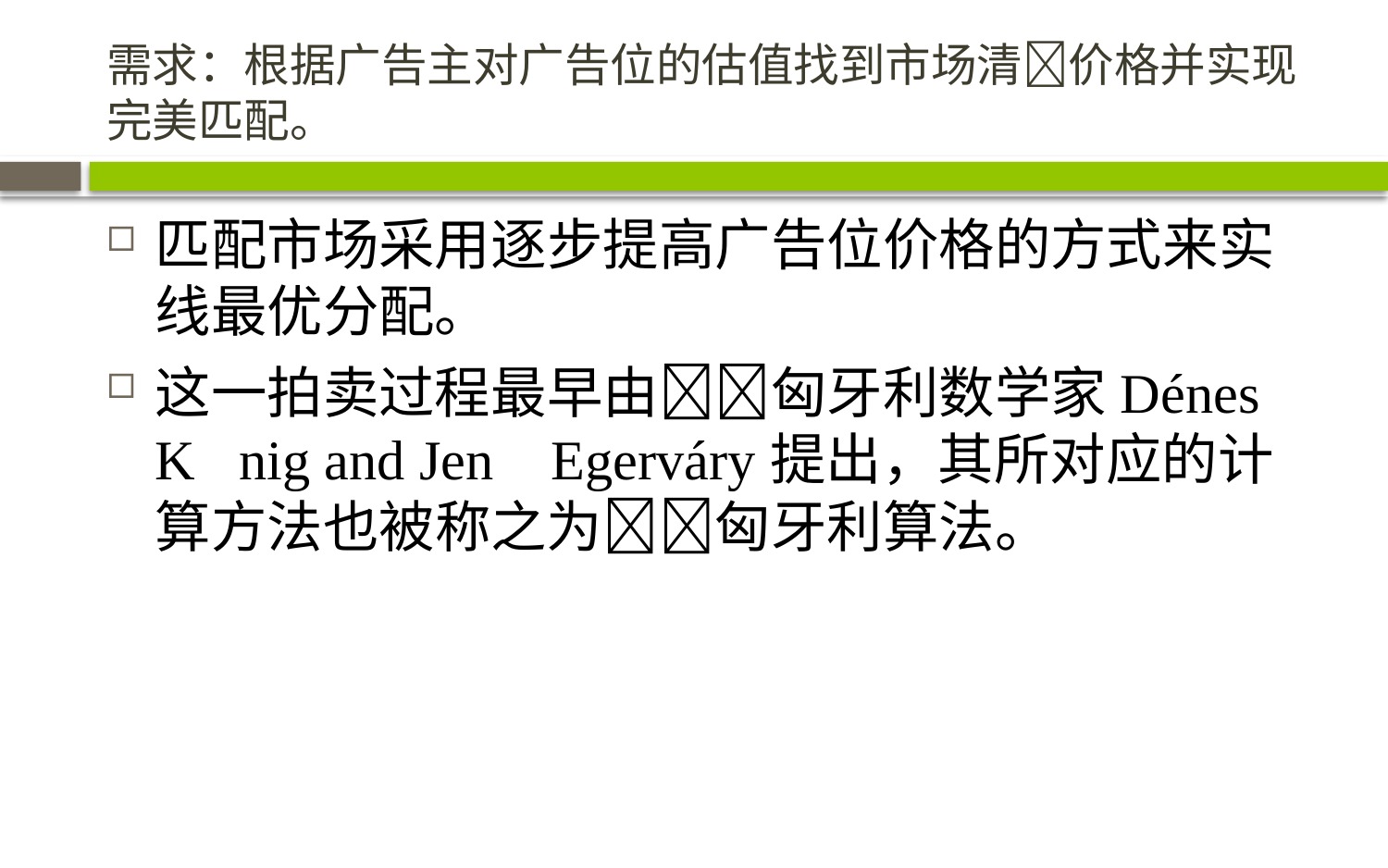

# 需求：根据广告主对广告位的估值找到市场清􏲆价格并实现完美匹配。
匹配市场采用逐步提高广告位价格的方式来实线最优分配。
这一拍卖过程最早由􏲇􏲈匈牙利数学家Dénes K􏴕nig and Jen􏴕 Egerváry提出，其所对应的计算方法也被称之为􏲇􏲈匈牙利算法。